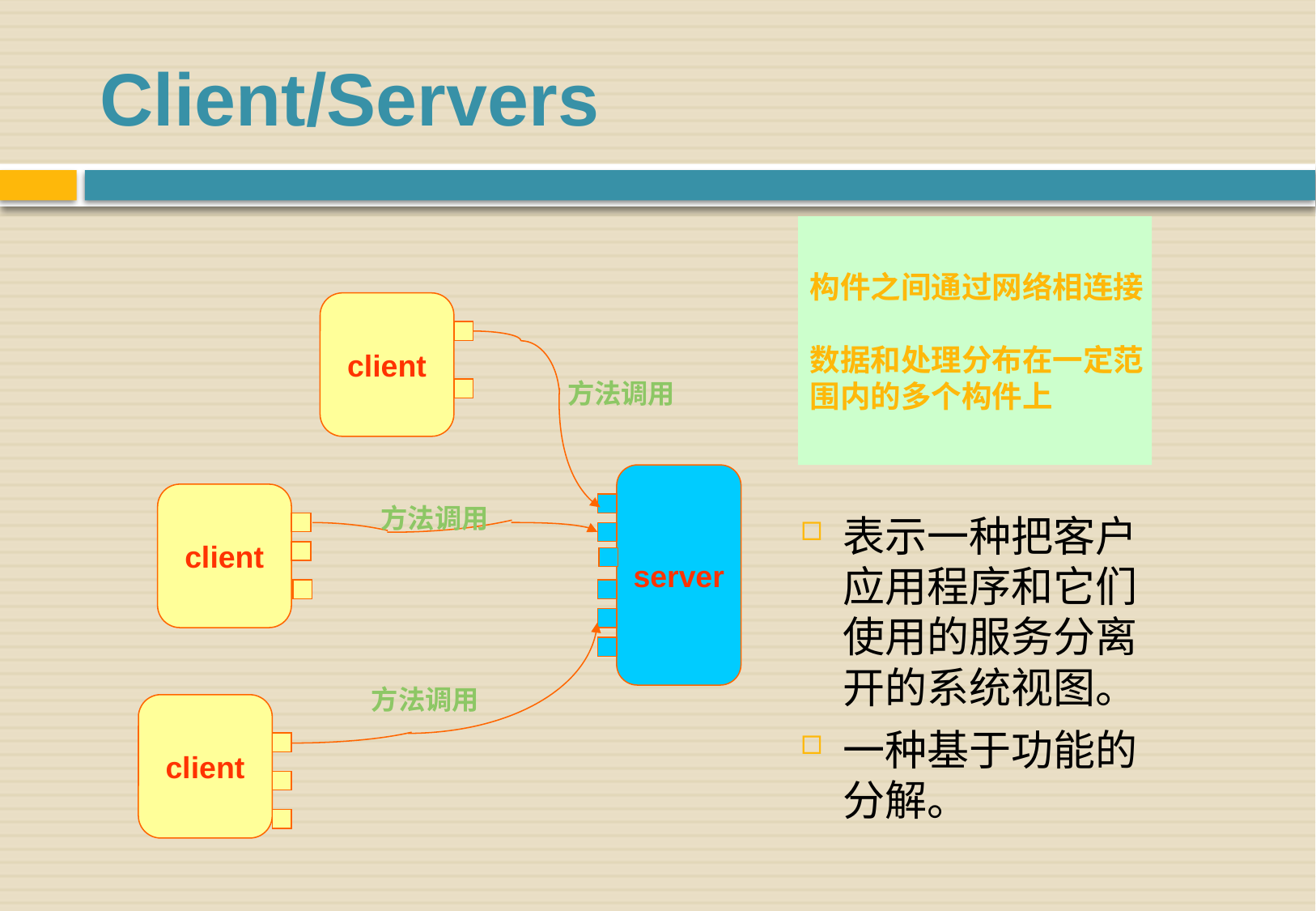

# Client/Servers

构件之间通过网络相连接

数据和处理分布在一定范
围内的多个构件上
client

方法调用
server

client

方法调用
表示一种把客户应用程序和它们使用的服务分离开的系统视图。
一种基于功能的分解。

方法调用
client